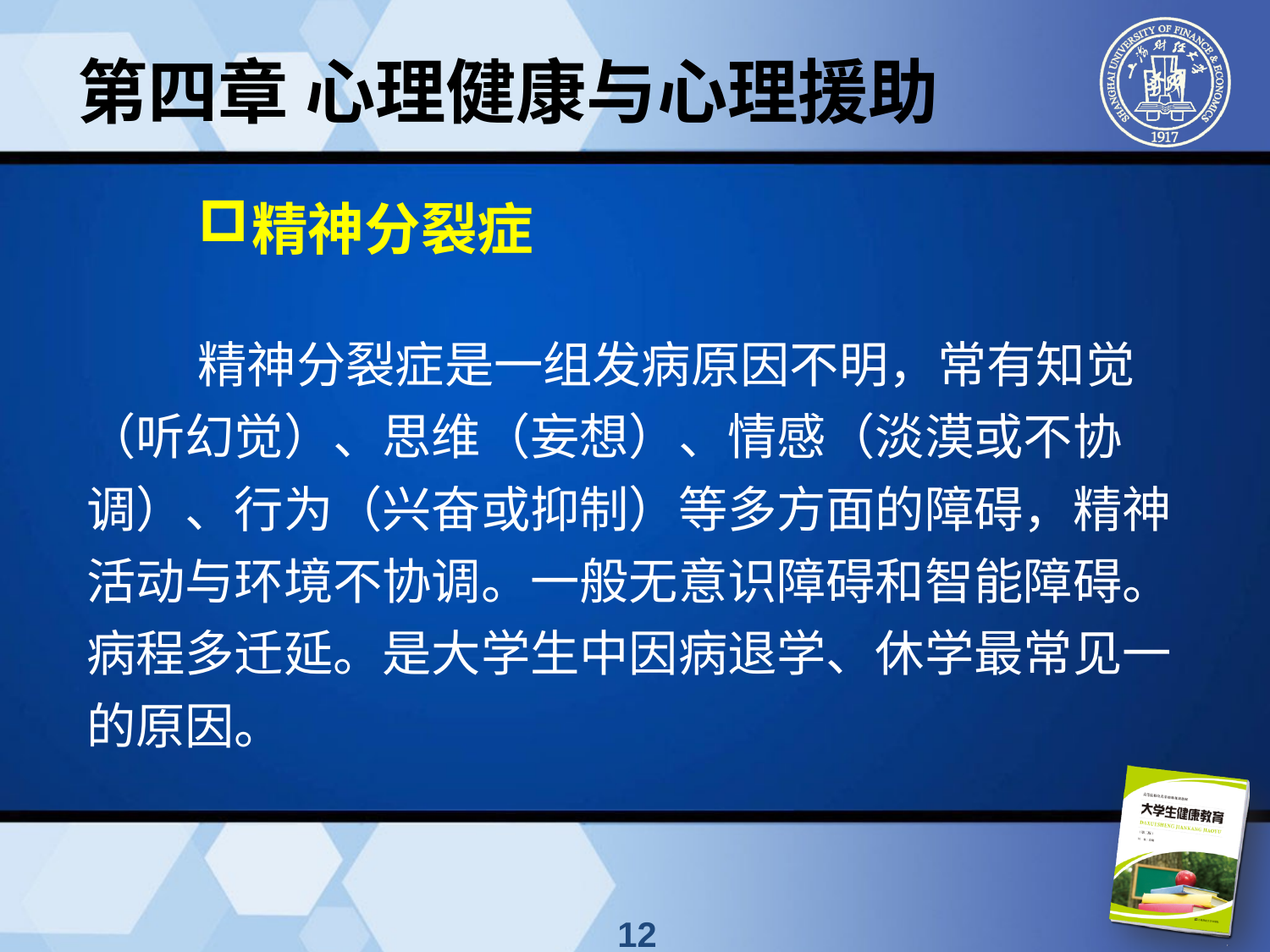

第四章 心理健康与心理援助
精神分裂症
精神分裂症是一组发病原因不明，常有知觉（听幻觉）、思维（妄想）、情感（淡漠或不协调）、行为（兴奋或抑制）等多方面的障碍，精神活动与环境不协调。一般无意识障碍和智能障碍。病程多迁延。是大学生中因病退学、休学最常见一的原因。

12